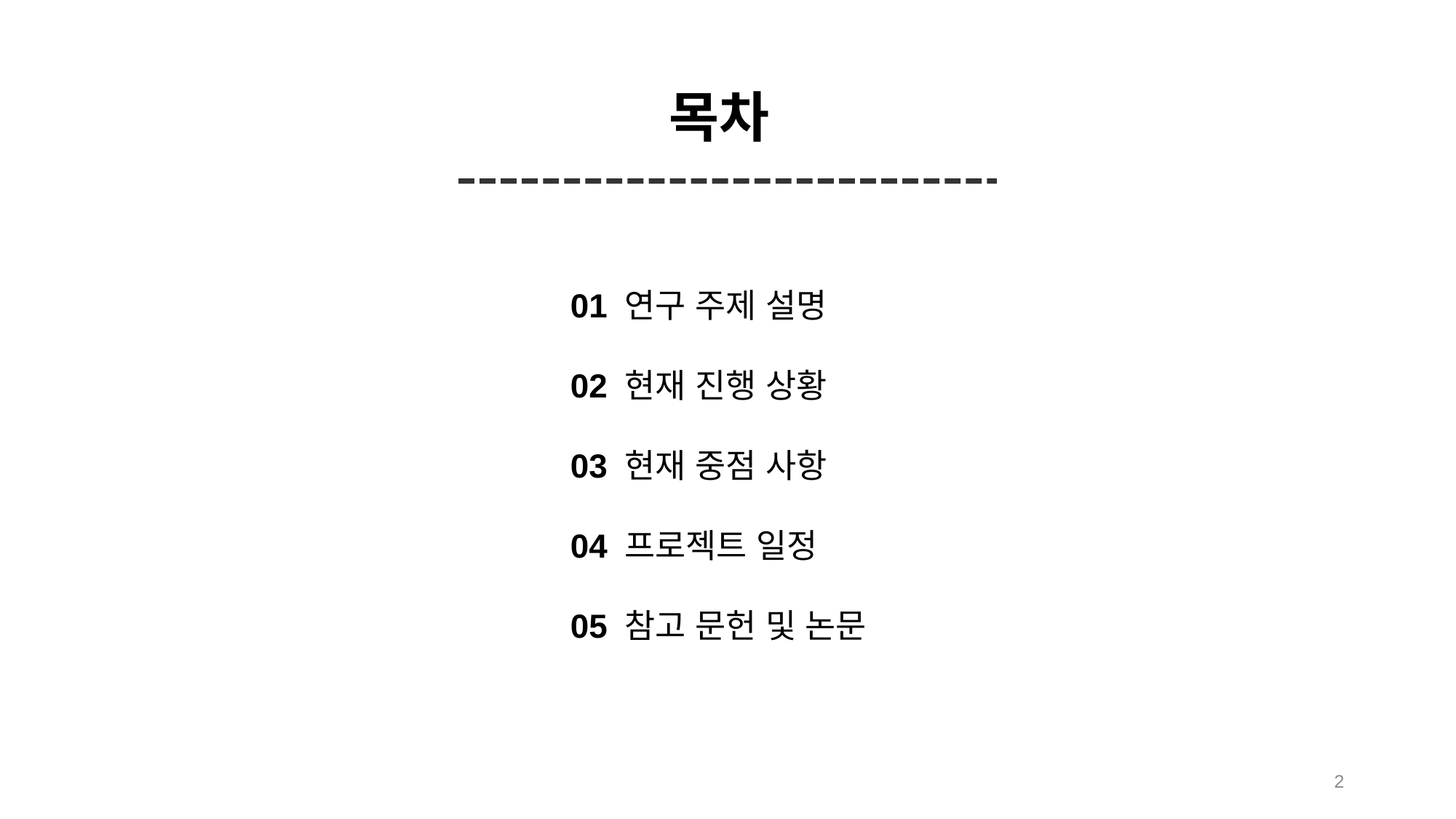

목차

01 연구 주제 설명

02 현재 진행 상황

03 현재 중점 사항

04 프로젝트 일정

05 참고 문헌 및 논문
2